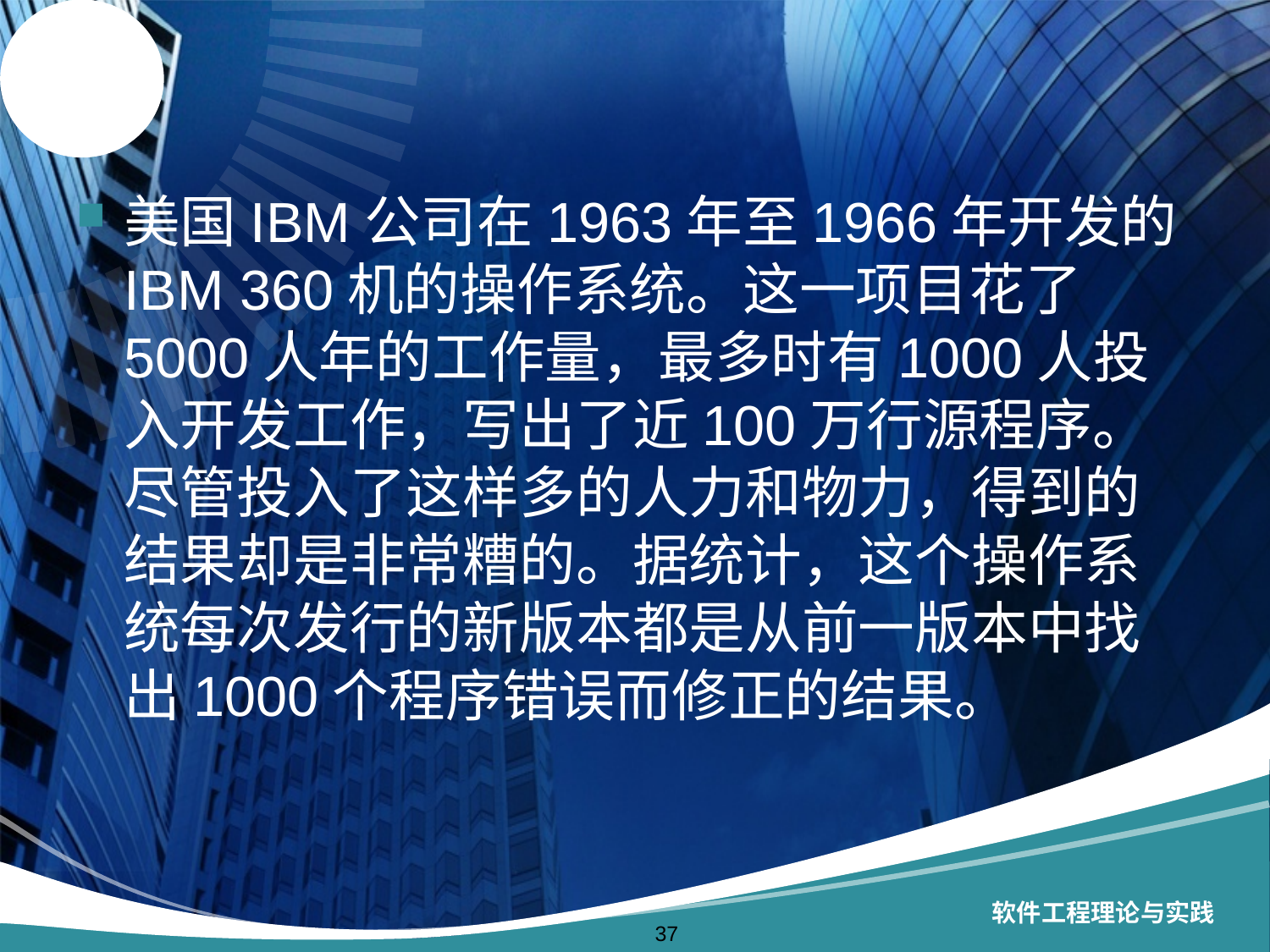

#
美国IBM公司在1963年至1966年开发的IBM 360机的操作系统。这一项目花了5000人年的工作量，最多时有1000人投入开发工作，写出了近100万行源程序。尽管投入了这样多的人力和物力，得到的结果却是非常糟的。据统计，这个操作系统每次发行的新版本都是从前一版本中找出1000个程序错误而修正的结果。
软件工程理论与实践
37